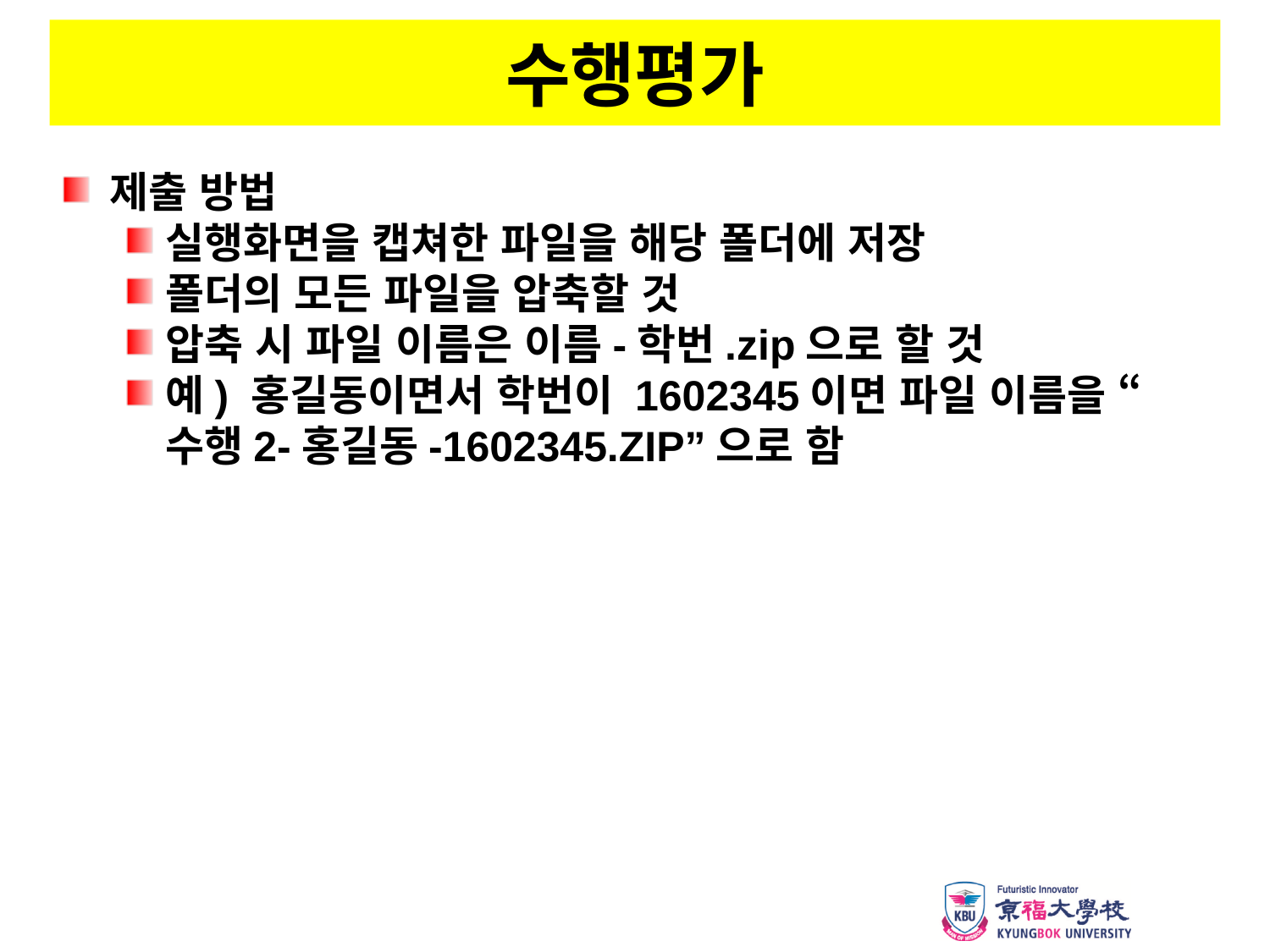

# 수행평가
제출 방법
실행화면을 캡쳐한 파일을 해당 폴더에 저장
폴더의 모든 파일을 압축할 것
압축 시 파일 이름은 이름-학번.zip으로 할 것
예) 홍길동이면서 학번이 1602345이면 파일 이름을 “수행2-홍길동-1602345.ZIP”으로 함